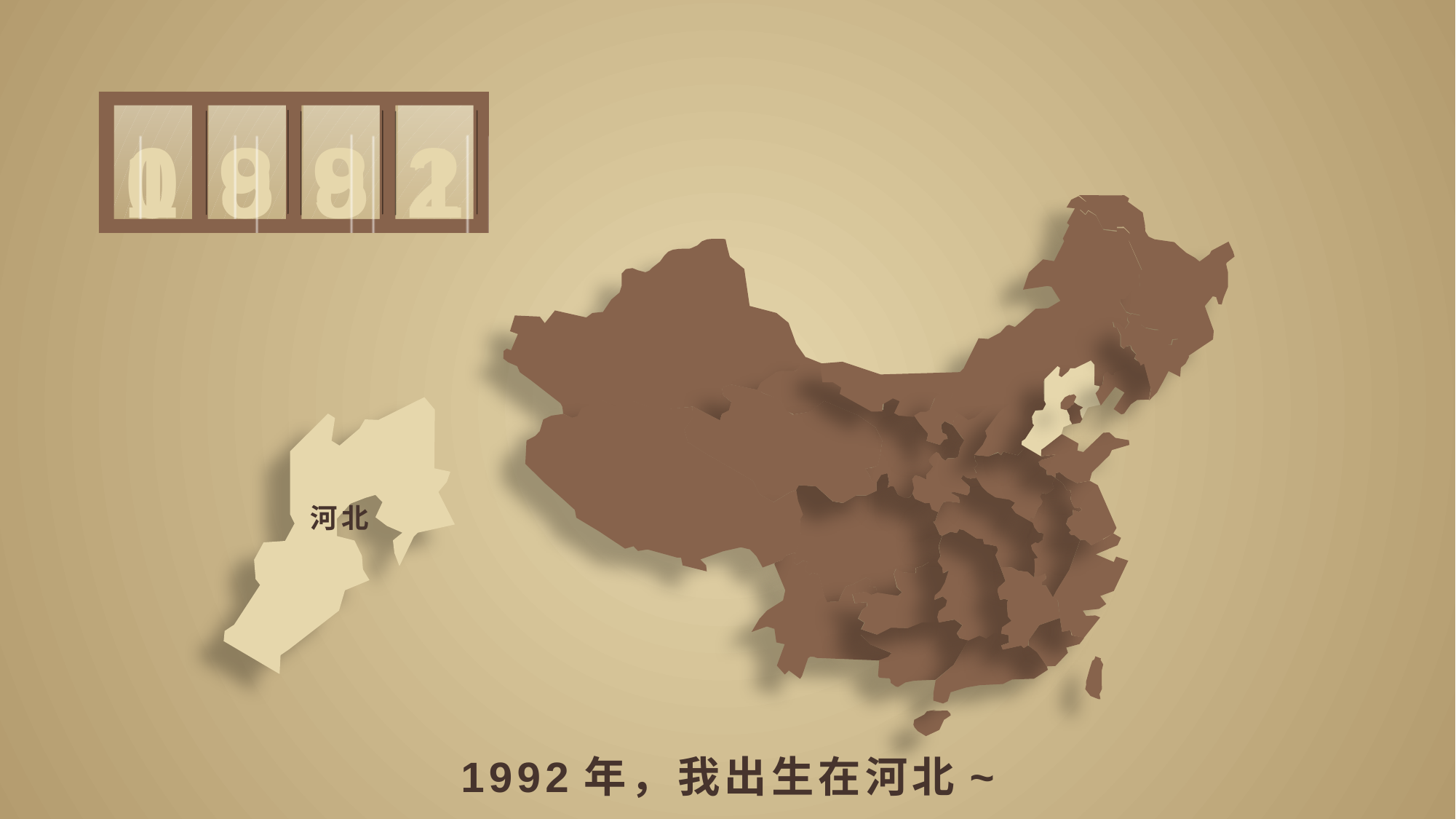

9
8
1
0
9
8
2
1

河北

1992年，我出生在河北~